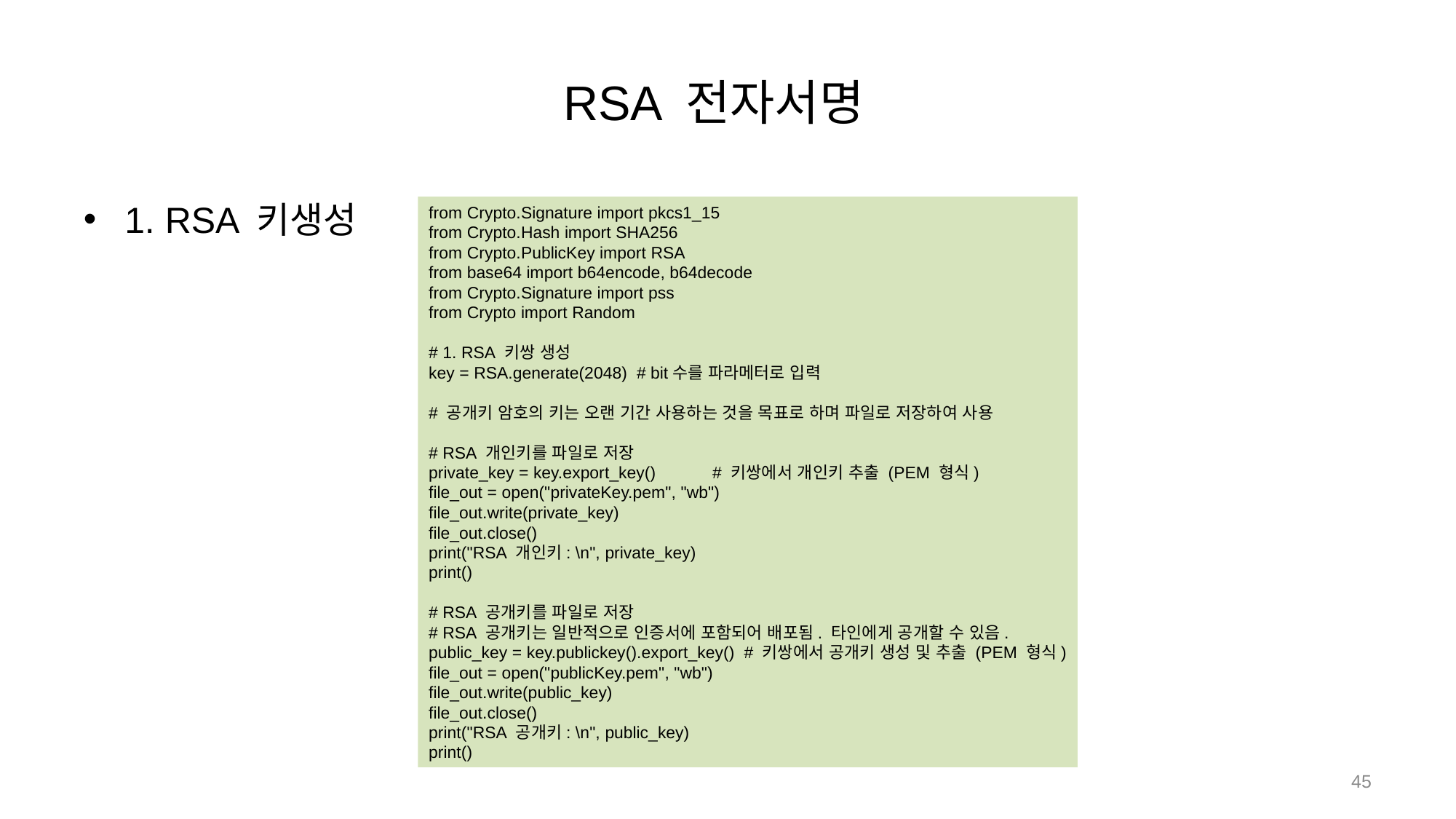

# RSA 전자서명
1. RSA 키생성
from Crypto.Signature import pkcs1_15
from Crypto.Hash import SHA256
from Crypto.PublicKey import RSA
from base64 import b64encode, b64decode
from Crypto.Signature import pss
from Crypto import Random
# 1. RSA 키쌍 생성
key = RSA.generate(2048)  # bit수를 파라메터로 입력
# 공개키 암호의 키는 오랜 기간 사용하는 것을 목표로 하며 파일로 저장하여 사용
# RSA 개인키를 파일로 저장
private_key = key.export_key()            # 키쌍에서 개인키 추출 (PEM 형식)
file_out = open("privateKey.pem", "wb")
file_out.write(private_key)
file_out.close()
print("RSA 개인키: \n", private_key)
print()
# RSA 공개키를 파일로 저장
# RSA 공개키는 일반적으로 인증서에 포함되어 배포됨. 타인에게 공개할 수 있음.
public_key = key.publickey().export_key()  # 키쌍에서 공개키 생성 및 추출 (PEM 형식)
file_out = open("publicKey.pem", "wb")
file_out.write(public_key)
file_out.close()
print("RSA 공개키: \n", public_key)
print()
45